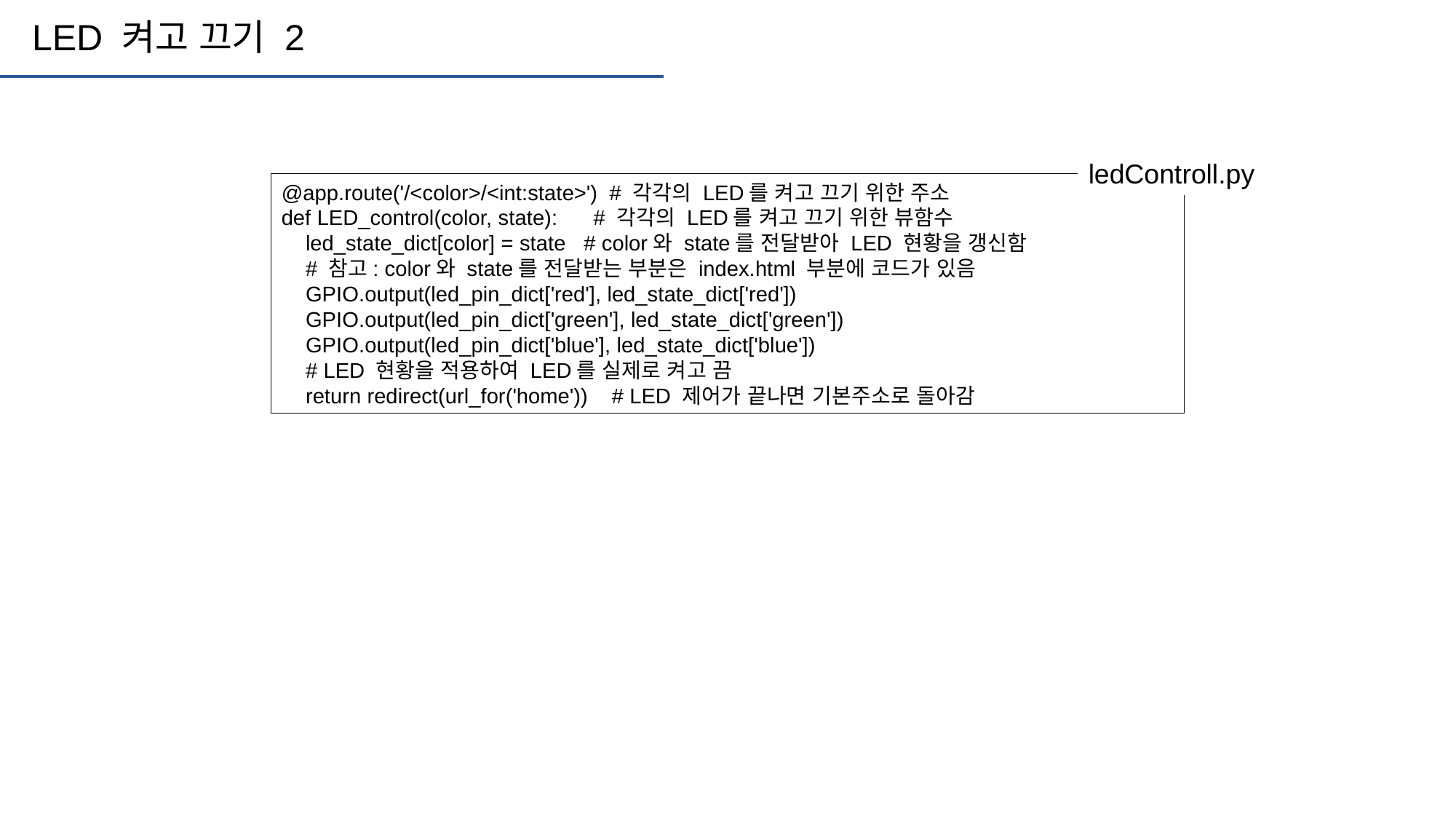

LED 켜고 끄기 2
ledControll.py
@app.route('/<color>/<int:state>')  # 각각의 LED를 켜고 끄기 위한 주소
def LED_control(color, state):      # 각각의 LED를 켜고 끄기 위한 뷰함수
    led_state_dict[color] = state   # color와 state를 전달받아 LED 현황을 갱신함
    # 참고: color와 state를 전달받는 부분은 index.html 부분에 코드가 있음
    GPIO.output(led_pin_dict['red'], led_state_dict['red'])
    GPIO.output(led_pin_dict['green'], led_state_dict['green'])
    GPIO.output(led_pin_dict['blue'], led_state_dict['blue'])
    # LED 현황을 적용하여 LED를 실제로 켜고 끔
    return redirect(url_for('home'))    # LED 제어가 끝나면 기본주소로 돌아감